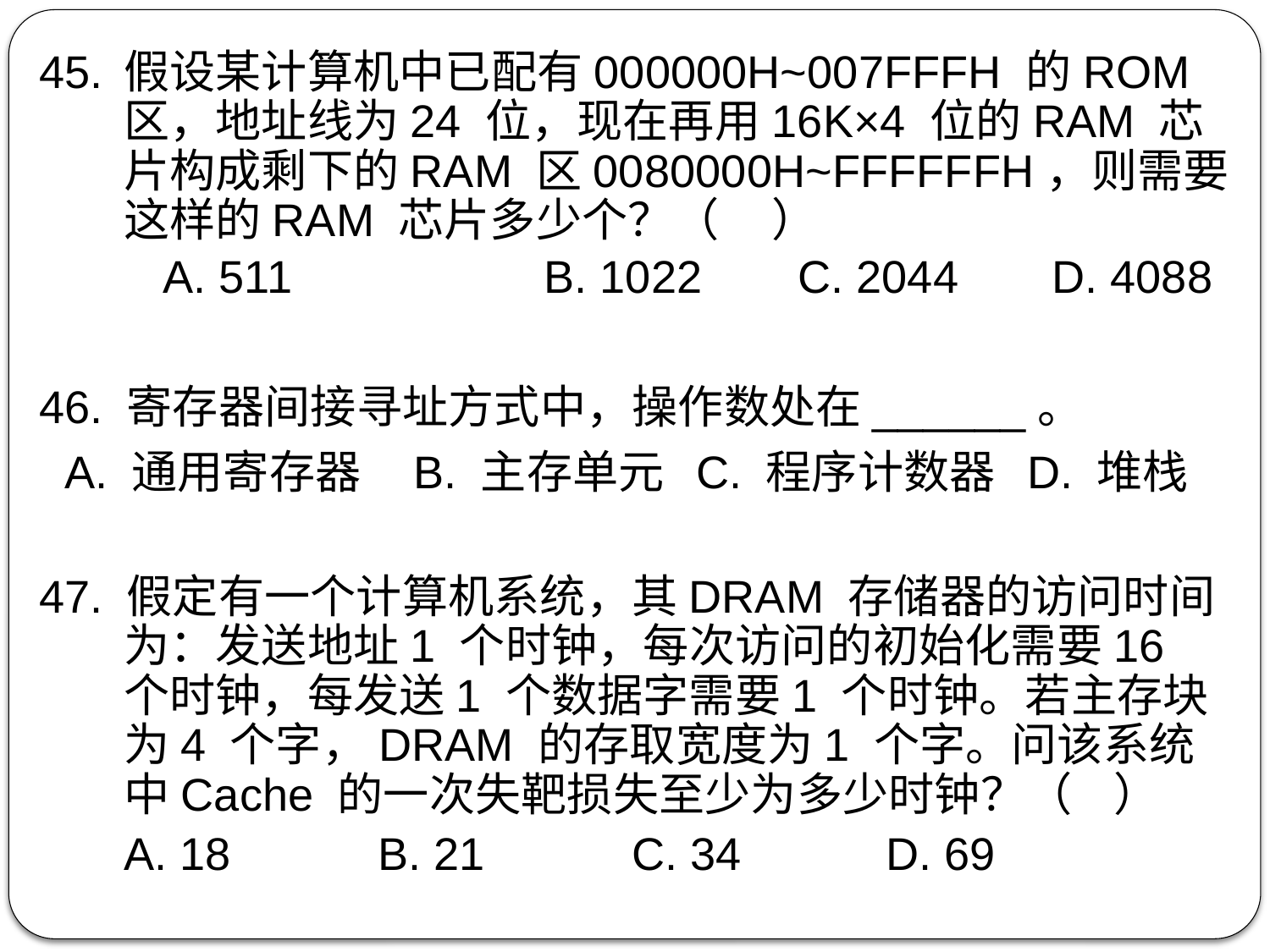

45. 	假设某计算机中已配有000000H~007FFFH 的ROM 区，地址线为24 位，现在再用16K×4 位的RAM 芯片构成剩下的RAM 区0080000H~FFFFFFH，则需要这样的RAM 芯片多少个？（     ）
	A. 511 		B. 1022 	C. 2044 	D. 4088

46. 寄存器间接寻址方式中，操作数处在______。
  A. 通用寄存器    B. 主存单元  C. 程序计数器  D. 堆栈

47. 假定有一个计算机系统，其DRAM 存储器的访问时间为：发送地址1 个时钟，每次访问的初始化需要16 个时钟，每发送1 个数据字需要1 个时钟。若主存块为4 个字，DRAM 的存取宽度为1 个字。问该系统中Cache 的一次失靶损失至少为多少时钟？（    ）
	A. 18 		B. 21 		C. 34 		D. 69